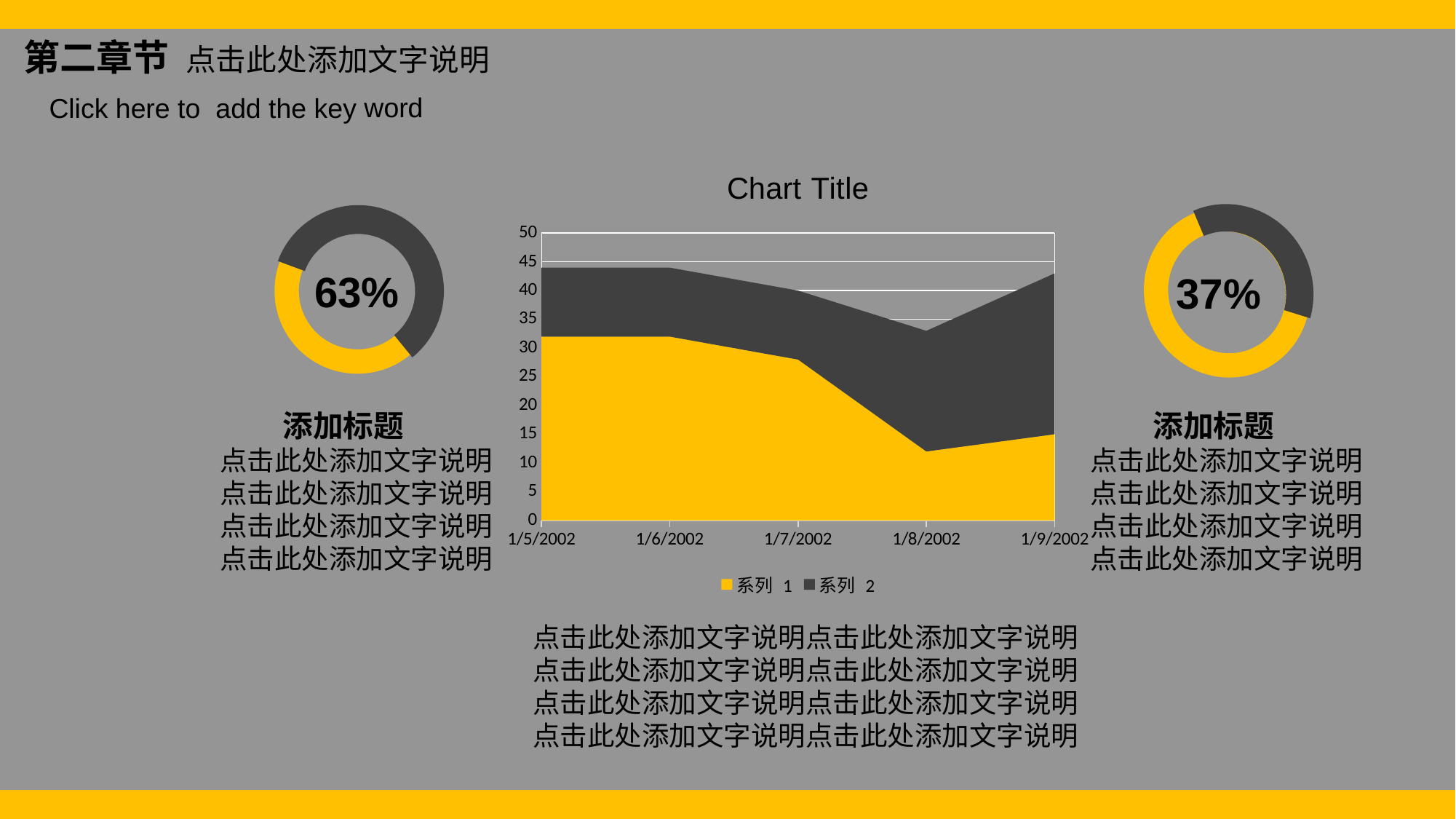

第二章节  点击此处添加文字说明
Click here to  add the key word

### Chart:

| Category | 系列 1 | 系列 2 |
|---|---|---|
| 37261 | 32.0 | 12.0 |
| 37262 | 32.0 | 12.0 |
| 37263 | 28.0 | 12.0 |
| 37264 | 12.0 | 21.0 |
| 37265 | 15.0 | 28.0 |

63%
37%
        添加标题
点击此处添加文字说明
点击此处添加文字说明
点击此处添加文字说明
点击此处添加文字说明
        添加标题
点击此处添加文字说明
点击此处添加文字说明
点击此处添加文字说明
点击此处添加文字说明
点击此处添加文字说明点击此处添加文字说明
点击此处添加文字说明点击此处添加文字说明
点击此处添加文字说明点击此处添加文字说明
点击此处添加文字说明点击此处添加文字说明